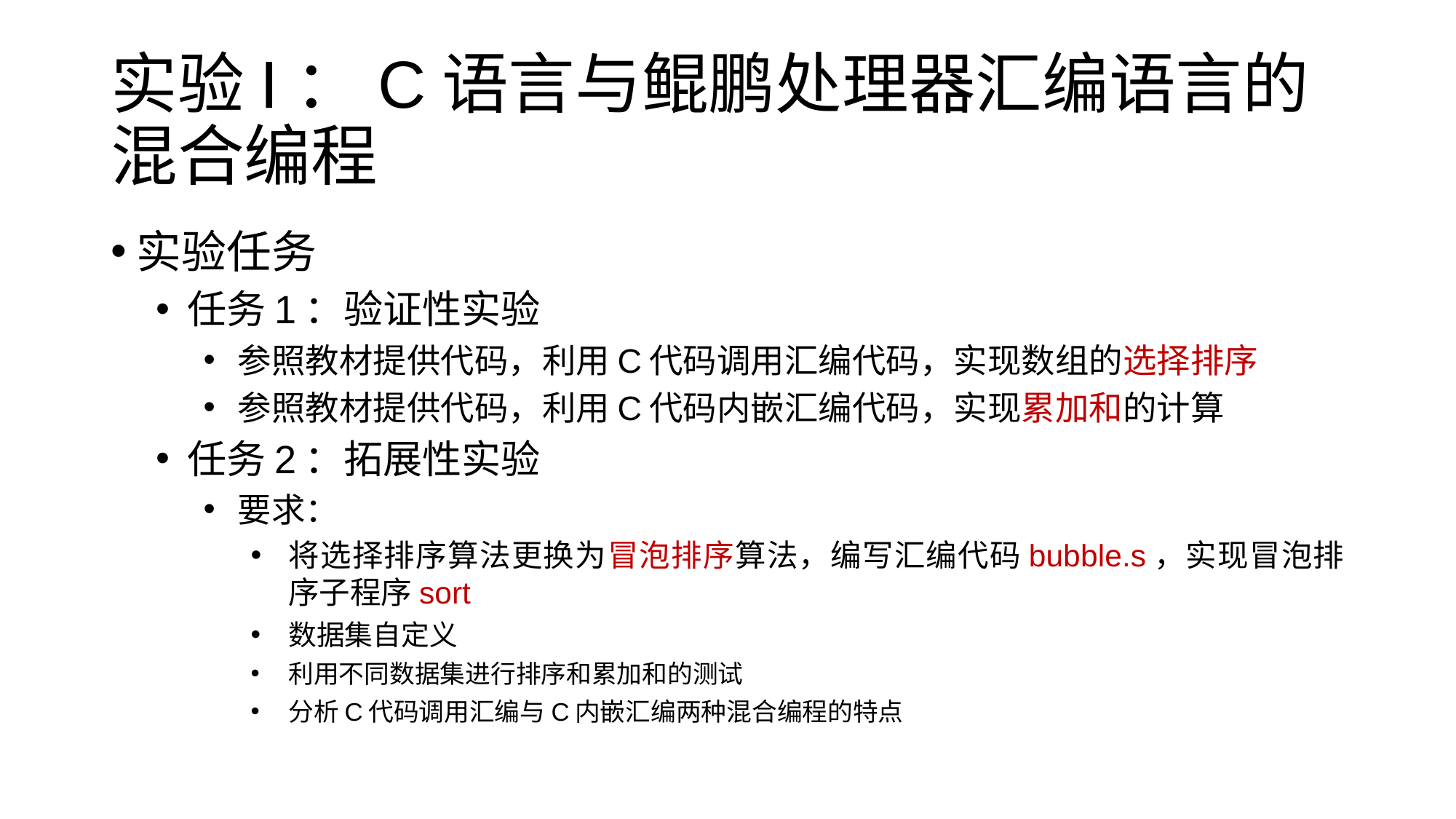

# 实验I：C语言与鲲鹏处理器汇编语言的混合编程
实验任务
任务1：验证性实验
参照教材提供代码，利用C代码调用汇编代码，实现数组的选择排序
参照教材提供代码，利用C代码内嵌汇编代码，实现累加和的计算
任务2：拓展性实验
要求：
将选择排序算法更换为冒泡排序算法，编写汇编代码bubble.s，实现冒泡排序子程序sort
数据集自定义
利用不同数据集进行排序和累加和的测试
分析C代码调用汇编与C内嵌汇编两种混合编程的特点